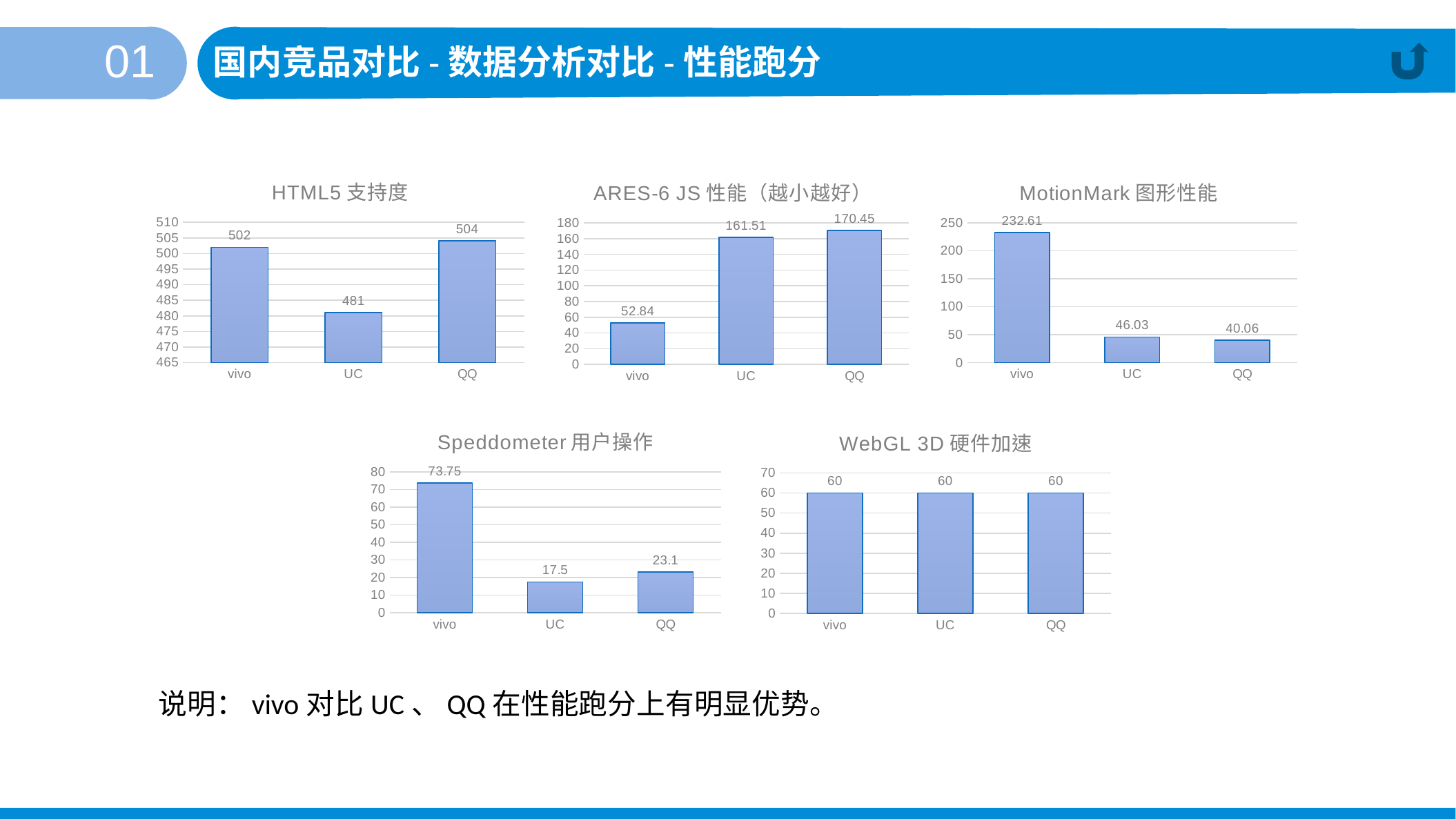

01

国内竞品对比-数据分析对比-性能跑分

### Chart: HTML5支持度

| Category |  |
|---|---|
| vivo | 502.0 |
| UC | 481.0 |
| QQ | 504.0 |

### Chart: ARES-6 JS性能（越小越好）

| Category |  |
|---|---|
| vivo | 52.84 |
| UC | 161.51 |
| QQ | 170.45 |

### Chart: MotionMark图形性能

| Category |  |
|---|---|
| vivo | 232.61 |
| UC | 46.03 |
| QQ | 40.06 |

### Chart: Speddometer用户操作

| Category |  |
|---|---|
| vivo | 73.75 |
| UC | 17.5 |
| QQ | 23.1 |

### Chart: WebGL 3D硬件加速

| Category |  |
|---|---|
| vivo | 60.0 |
| UC | 60.0 |
| QQ | 60.0 |
说明：vivo对比UC、QQ在性能跑分上有明显优势。